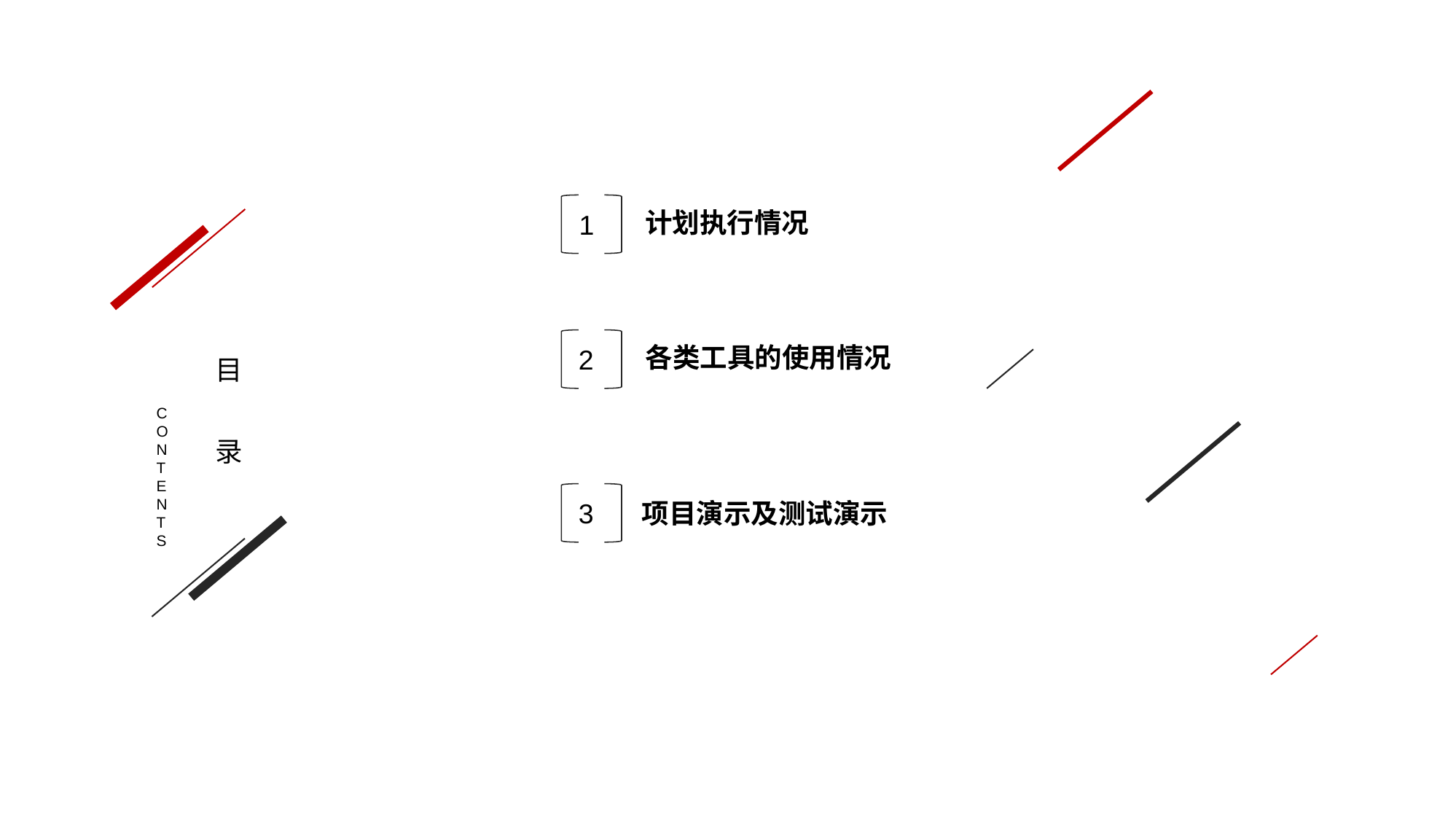

计划执行情况
1

目
录

各类工具的使用情况
2

CONTENTS

3
项目演示及测试演示